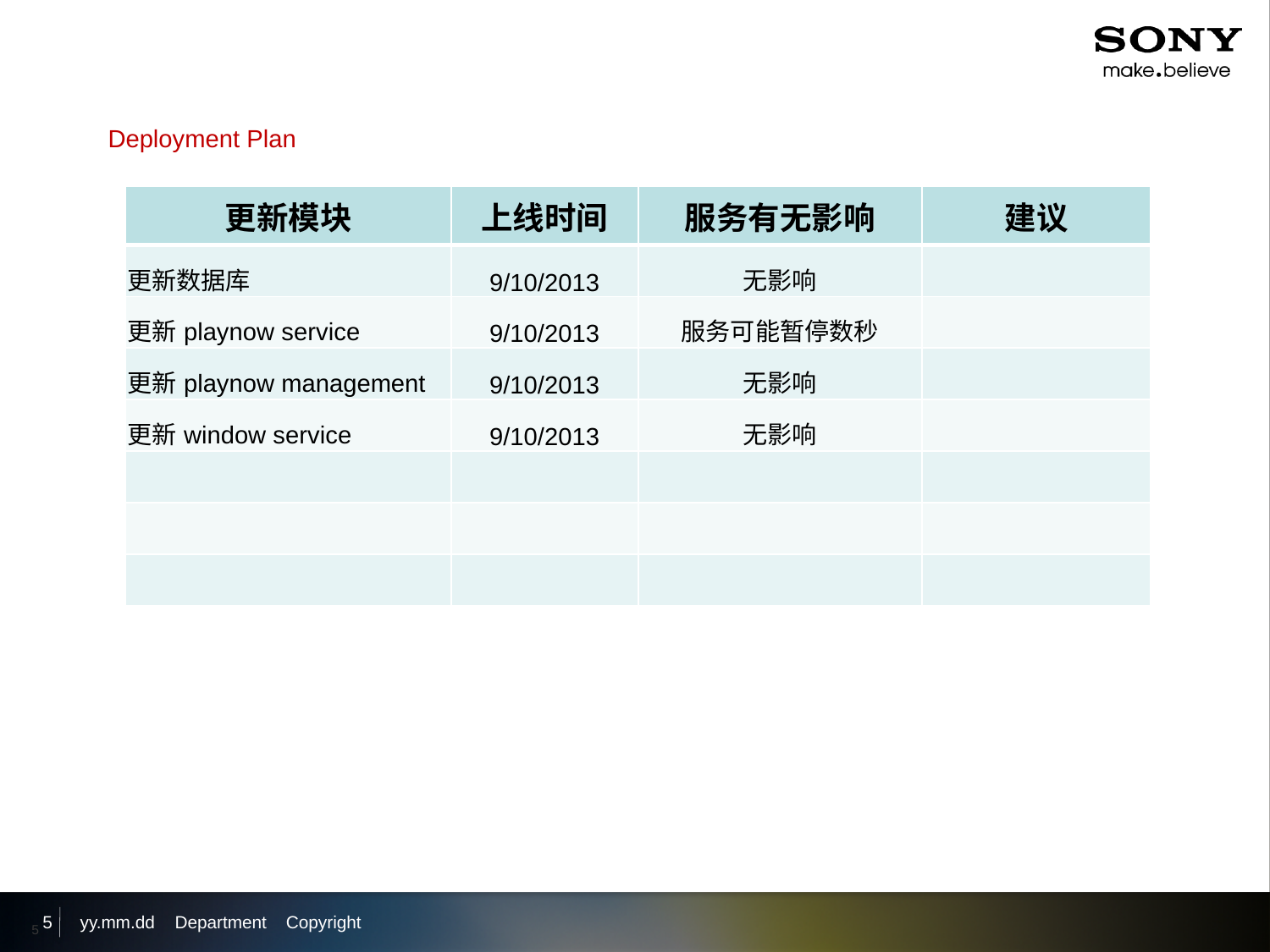

Deployment Plan

| 更新模块 | 上线时间 | 服务有无影响 | 建议 |
| --- | --- | --- | --- |
| 更新数据库 | 9/10/2013 | 无影响 |  |
| 更新playnow service | 9/10/2013 | 服务可能暂停数秒 |  |
| 更新playnow management | 9/10/2013 | 无影响 |  |
| 更新window service | 9/10/2013 | 无影响 |  |
|  |  |  |  |
|  |  |  |  |
|  |  |  |  |
5
yy.mm.dd
Department    Copyright